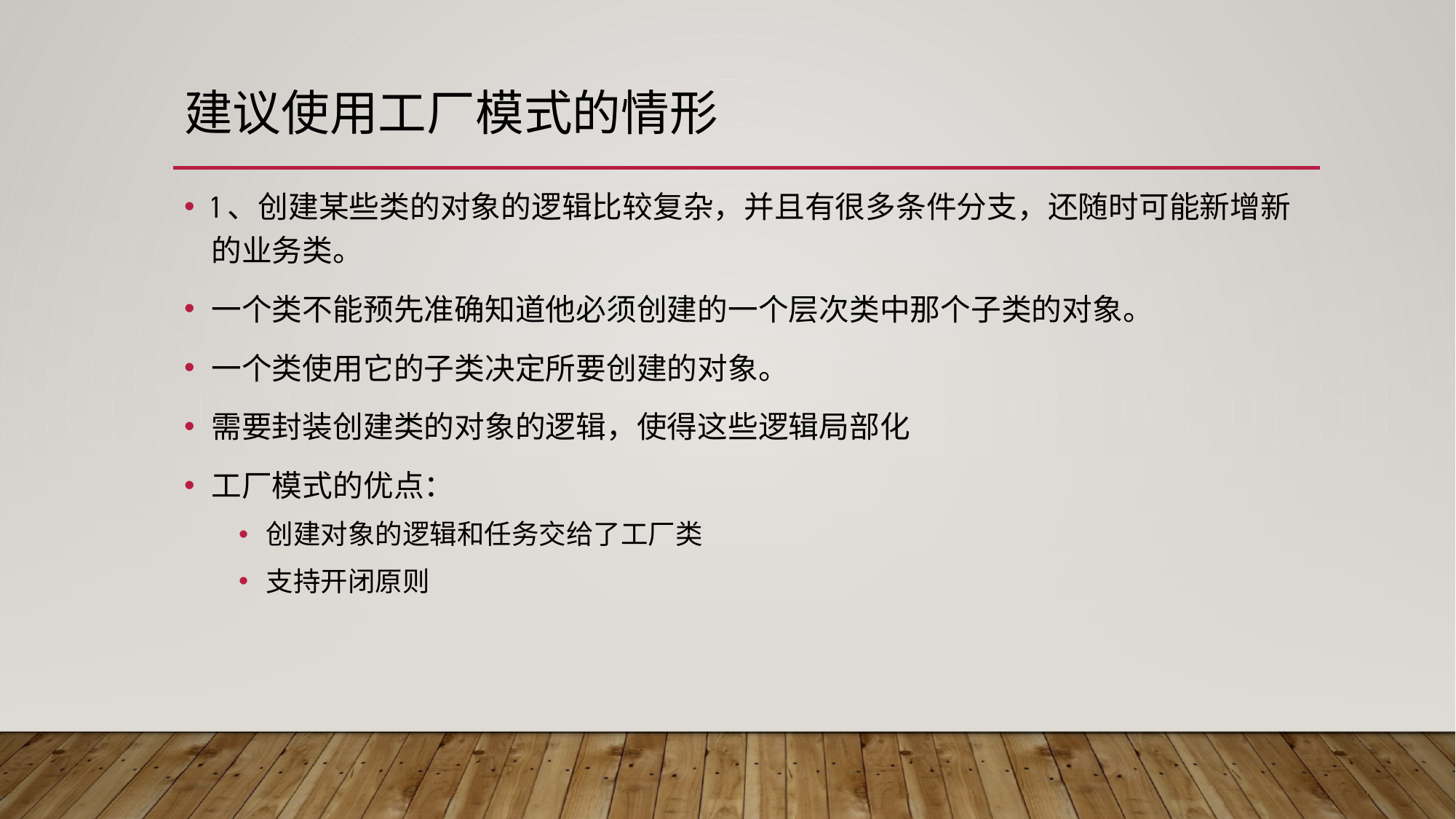

# 建议使用工厂模式的情形
1、创建某些类的对象的逻辑比较复杂，并且有很多条件分支，还随时可能新增新的业务类。
一个类不能预先准确知道他必须创建的一个层次类中那个子类的对象。
一个类使用它的子类决定所要创建的对象。
需要封装创建类的对象的逻辑，使得这些逻辑局部化
工厂模式的优点：
创建对象的逻辑和任务交给了工厂类
支持开闭原则